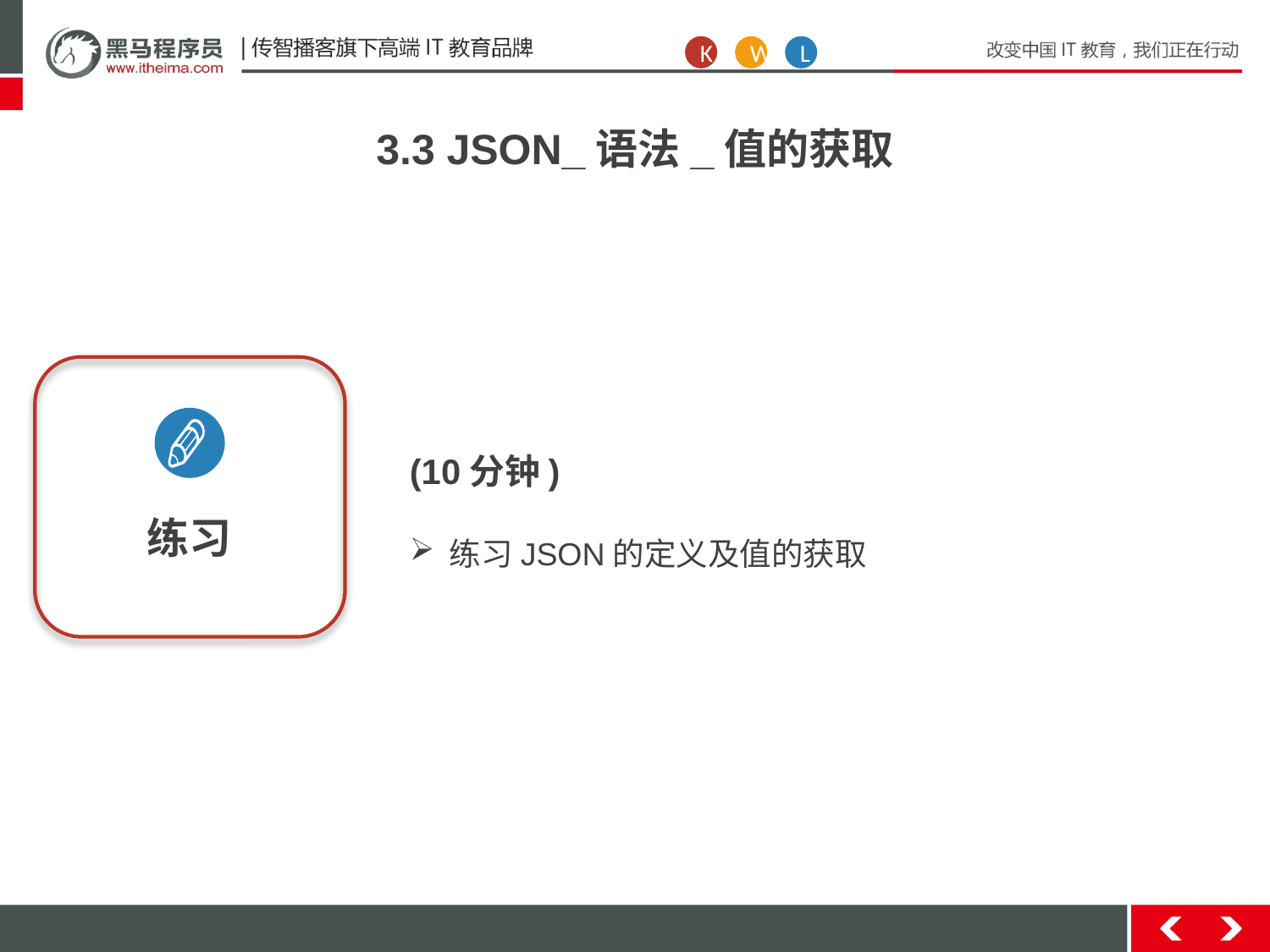

K
W
L
3.3 JSON_语法_值的获取

练习
(10分钟)

练习JSON的定义及值的获取